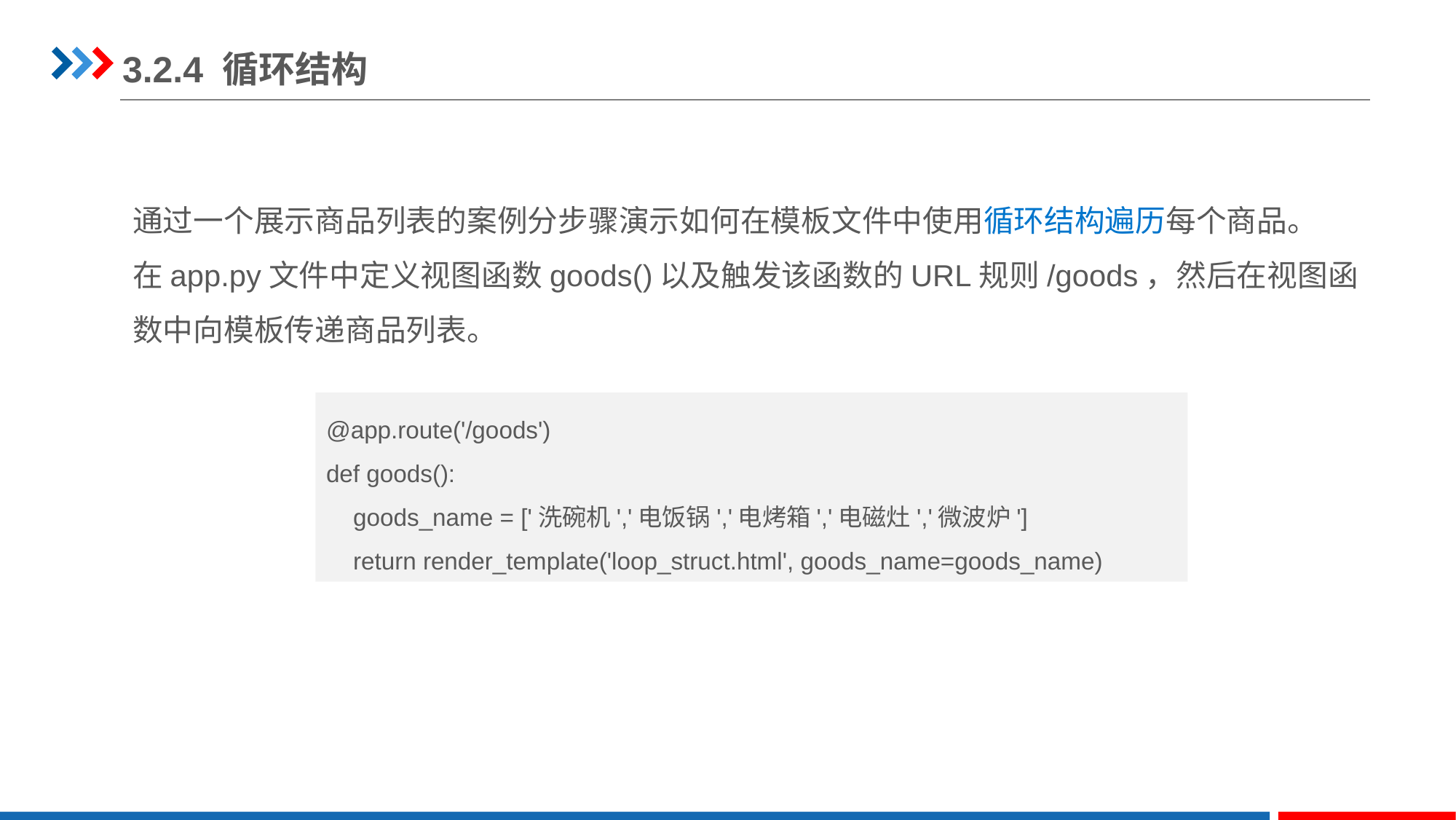

3.2.4 循环结构
通过一个展示商品列表的案例分步骤演示如何在模板文件中使用循环结构遍历每个商品。
在app.py文件中定义视图函数goods()以及触发该函数的URL规则/goods，然后在视图函数中向模板传递商品列表。
@app.route('/goods')
def goods():
    goods_name = ['洗碗机','电饭锅','电烤箱','电磁灶','微波炉']
    return render_template('loop_struct.html', goods_name=goods_name)